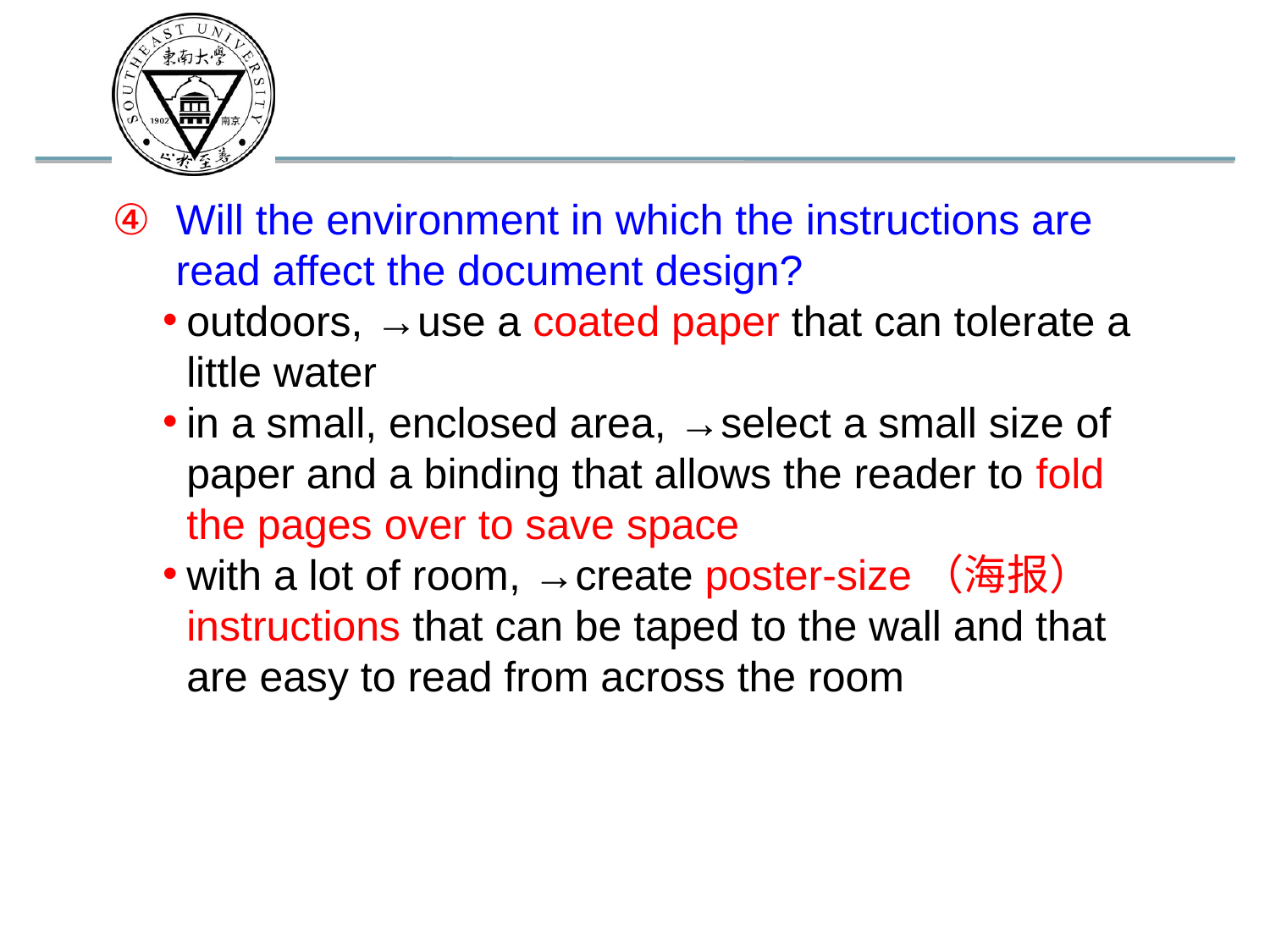

Will the environment in which the instructions are read affect the document design?
outdoors, →use a coated paper that can tolerate a little water
in a small, enclosed area, →select a small size of paper and a binding that allows the reader to fold the pages over to save space
with a lot of room, →create poster-size（海报） instructions that can be taped to the wall and that are easy to read from across the room